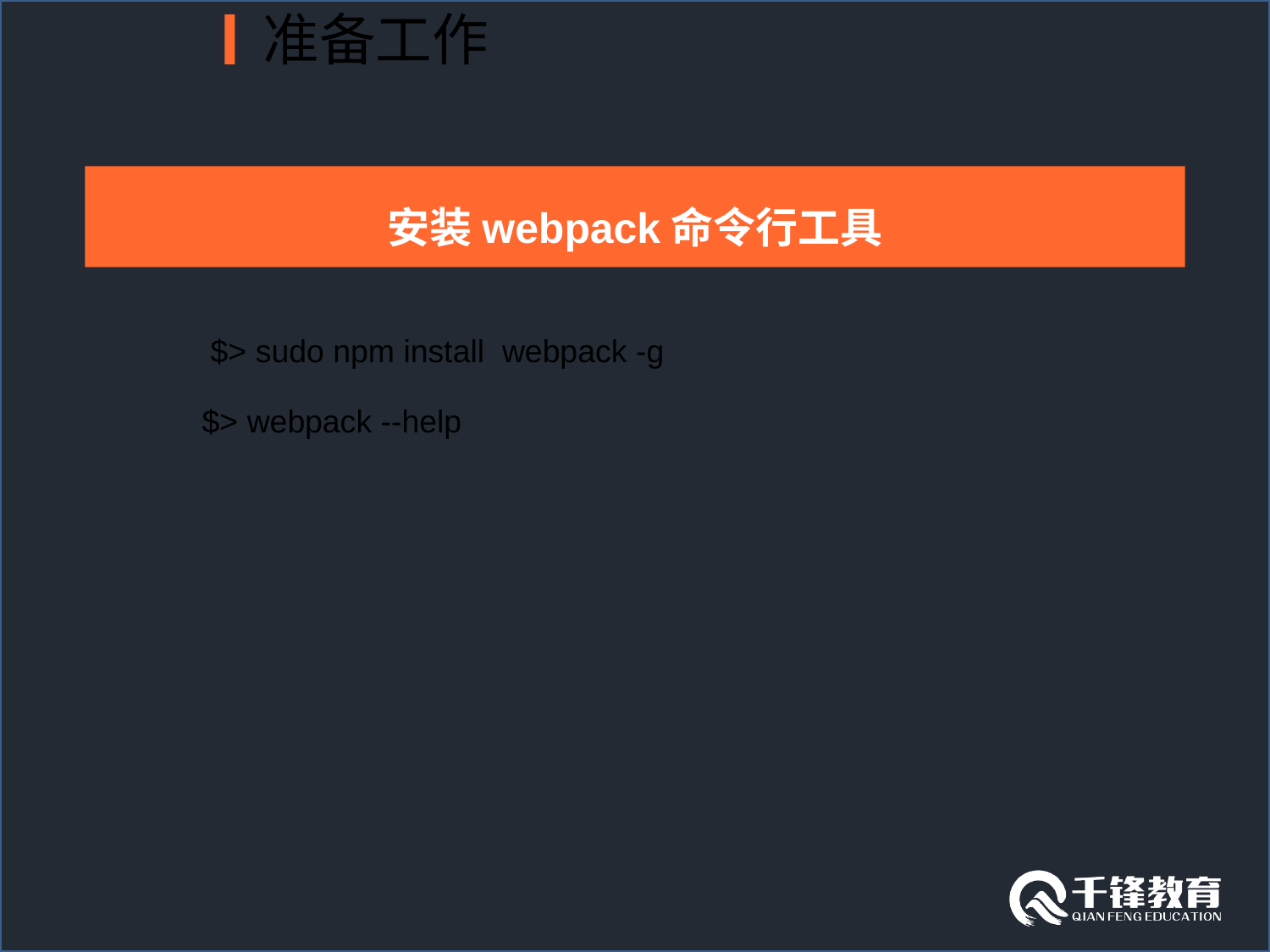

准备工作
安装webpack命令行工具
$> sudo npm install  webpack -g
$> webpack --help